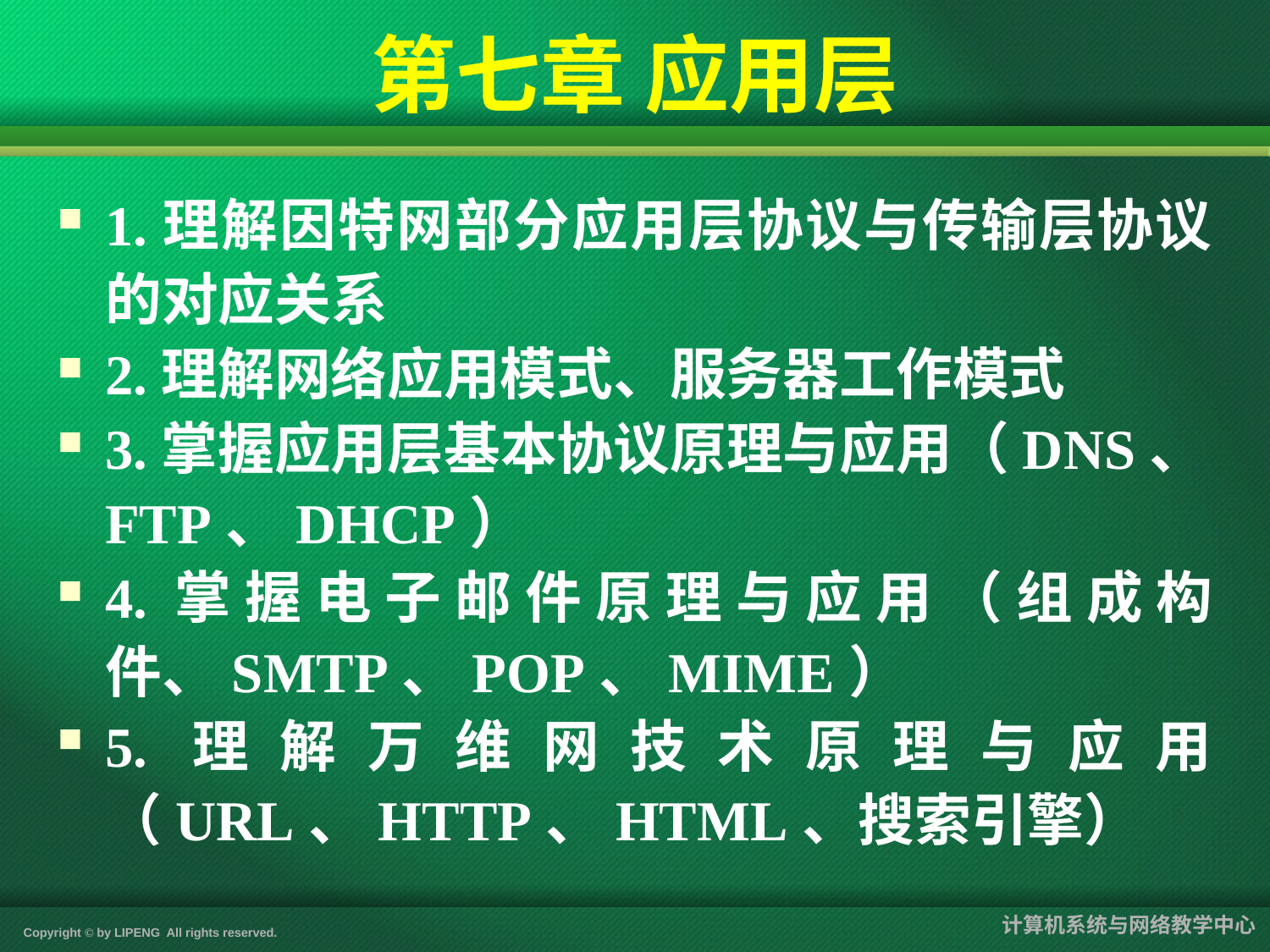

#
第七章 应用层
1.理解因特网部分应用层协议与传输层协议的对应关系
2.理解网络应用模式、服务器工作模式
3.掌握应用层基本协议原理与应用（DNS、FTP、DHCP）
4.掌握电子邮件原理与应用（组成构件、SMTP、POP、MIME）
5.理解万维网技术原理与应用（URL、HTTP、HTML、搜索引擎）